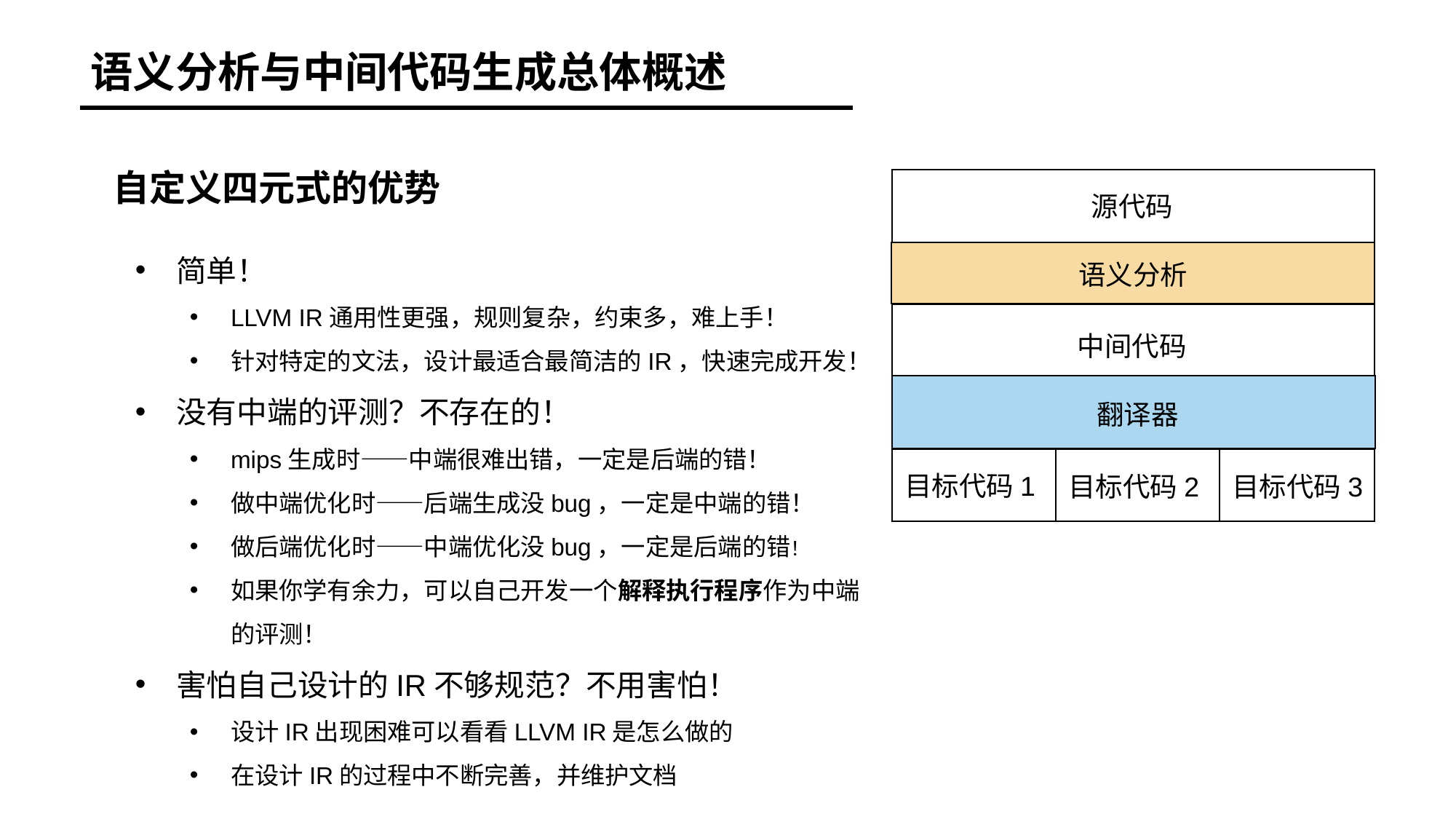

语义分析与中间代码生成总体概述
自定义四元式的优势

源代码
简单！
LLVM IR通用性更强，规则复杂，约束多，难上手！
针对特定的文法，设计最适合最简洁的IR，快速完成开发！
没有中端的评测？不存在的！
mips生成时——中端很难出错，一定是后端的错！
做中端优化时——后端生成没bug，一定是中端的错！
做后端优化时——中端优化没bug，一定是后端的错！
如果你学有余力，可以自己开发一个解释执行程序作为中端的评测！
害怕自己设计的IR不够规范？不用害怕！
设计IR出现困难可以看看LLVM IR是怎么做的
在设计IR的过程中不断完善，并维护文档

语义分析

中间代码

翻译器

目标代码1
目标代码2
目标代码3